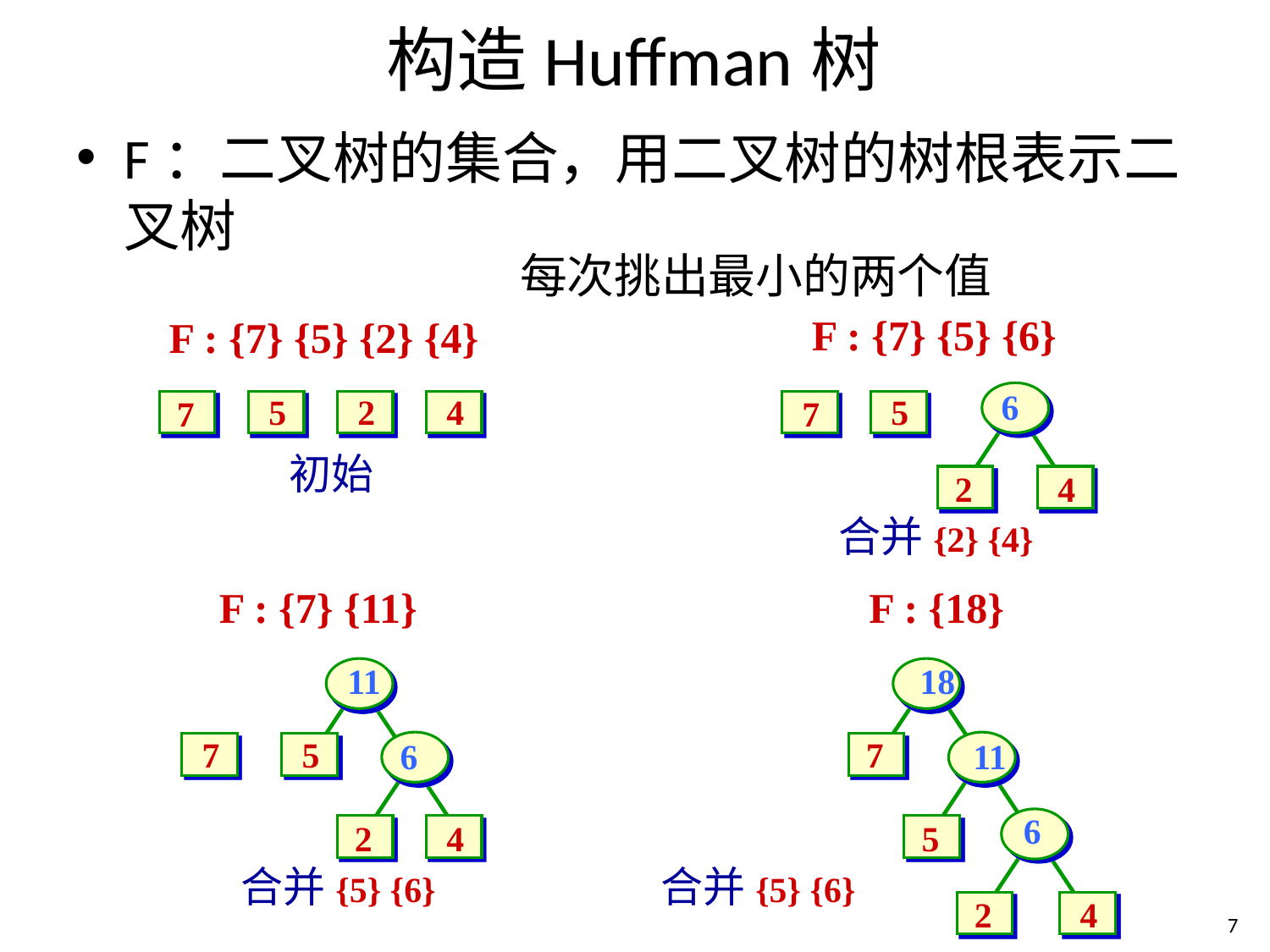

# 构造Huffman树
F：二叉树的集合，用二叉树的树根表示二叉树
每次挑出最小的两个值
F : {7} {5} {6}
F : {7} {5} {2} {4}
6
5
2
4
5
7
7

初始
2
4

合并{2} {4}
F : {7} {11}
F : {18}
11
18

7
5
7
6
11

6
2
4
5

合并{5} {6}
合并{5} {6}

2
4

7